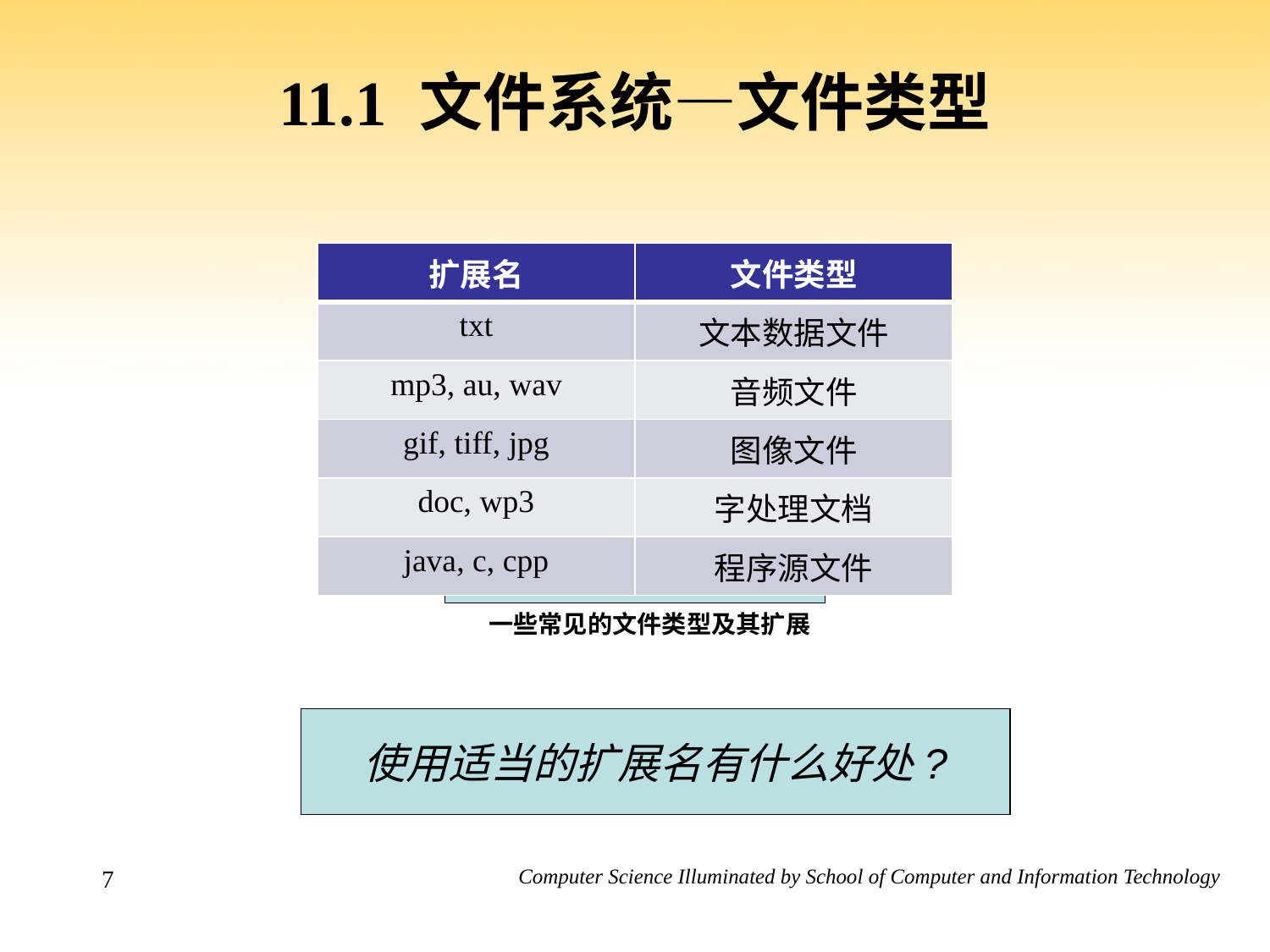

# 11.1 文件系统—文件类型
| 扩展名 | 文件类型 |
| --- | --- |
| txt | 文本数据文件 |
| mp3, au, wav | 音频文件 |
| gif, tiff, jpg | 图像文件 |
| doc, wp3 | 字处理文档 |
| java, c, cpp | 程序源文件 |
下列文件是什么类型?
Chapter.doc
Figure1.jpg
Interview.wav
MyFavorite.mp3
一些常见的文件类型及其扩展
使用适当的扩展名有什么好处?
7